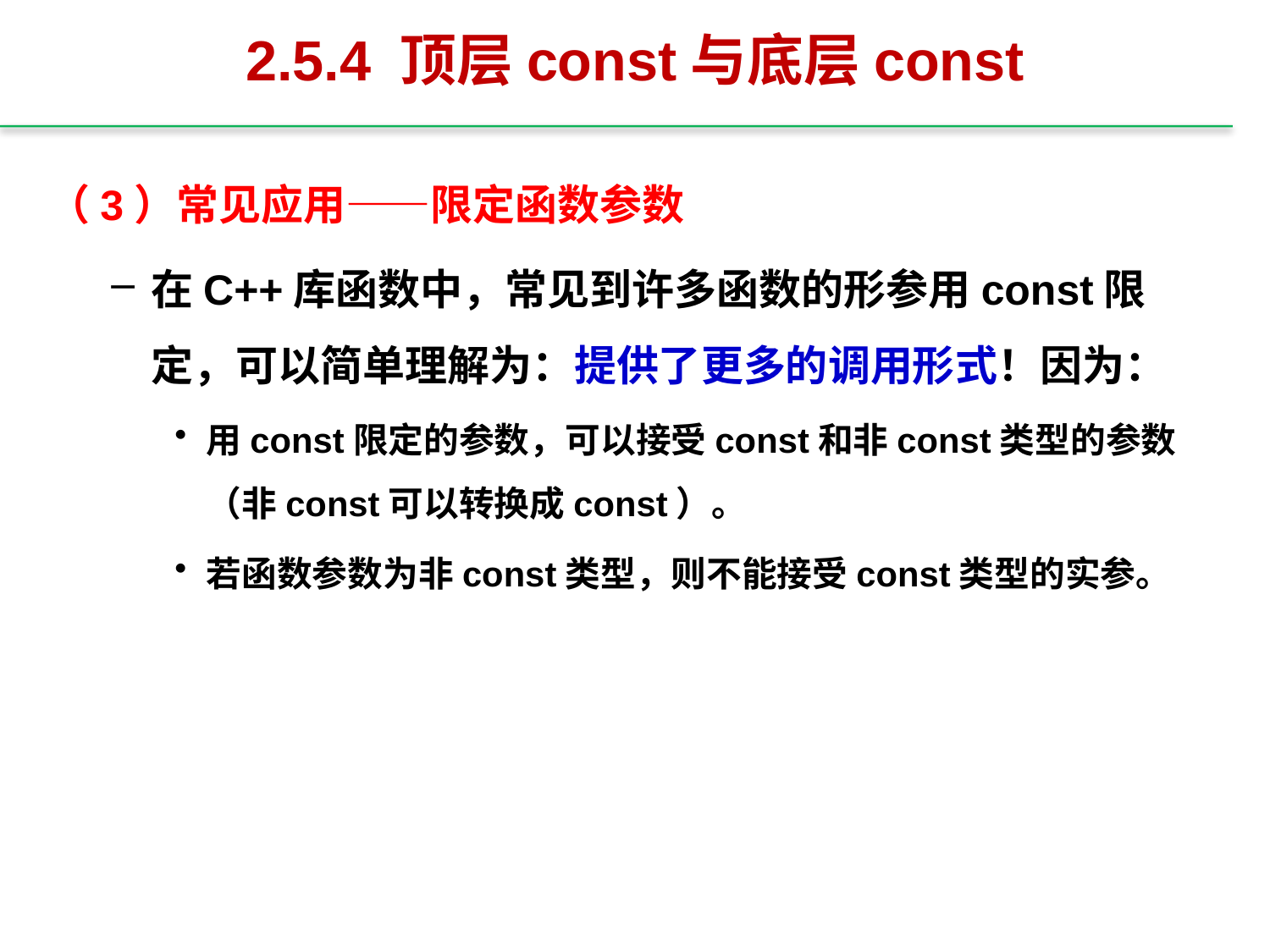

# 2.5.4 顶层const与底层const
（3）常见应用——限定函数参数
在C++库函数中，常见到许多函数的形参用const限定，可以简单理解为：提供了更多的调用形式！因为：
用const限定的参数，可以接受const和非const类型的参数（非const可以转换成const）。
若函数参数为非const类型，则不能接受const类型的实参。